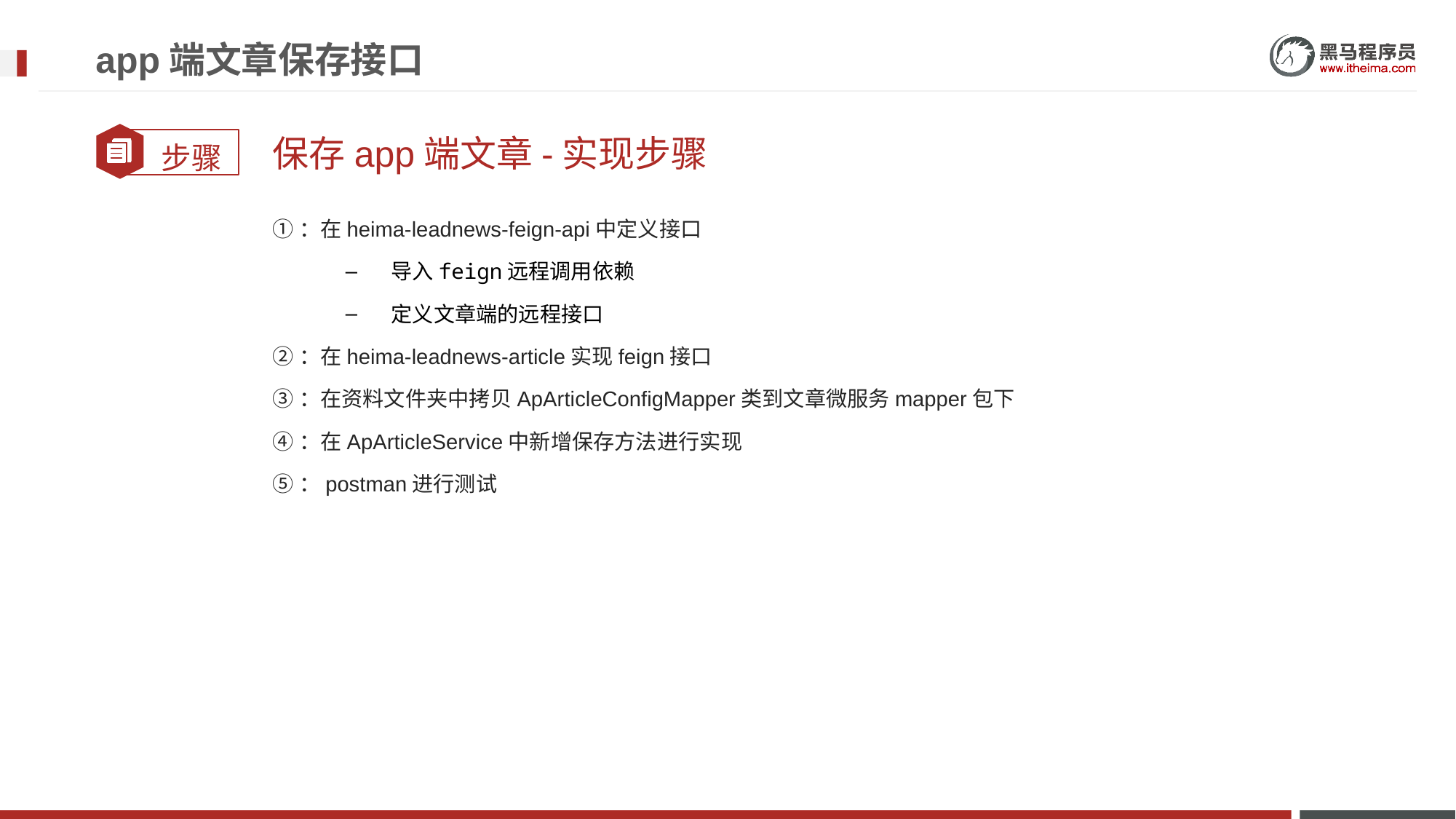

# app端文章保存接口
保存app端文章-实现步骤
①：在heima-leadnews-feign-api中定义接口
导入feign远程调用依赖
定义文章端的远程接口
②：在heima-leadnews-article实现feign接口
③：在资料文件夹中拷贝ApArticleConfigMapper类到文章微服务mapper包下
④：在ApArticleService中新增保存方法进行实现
⑤：postman进行测试